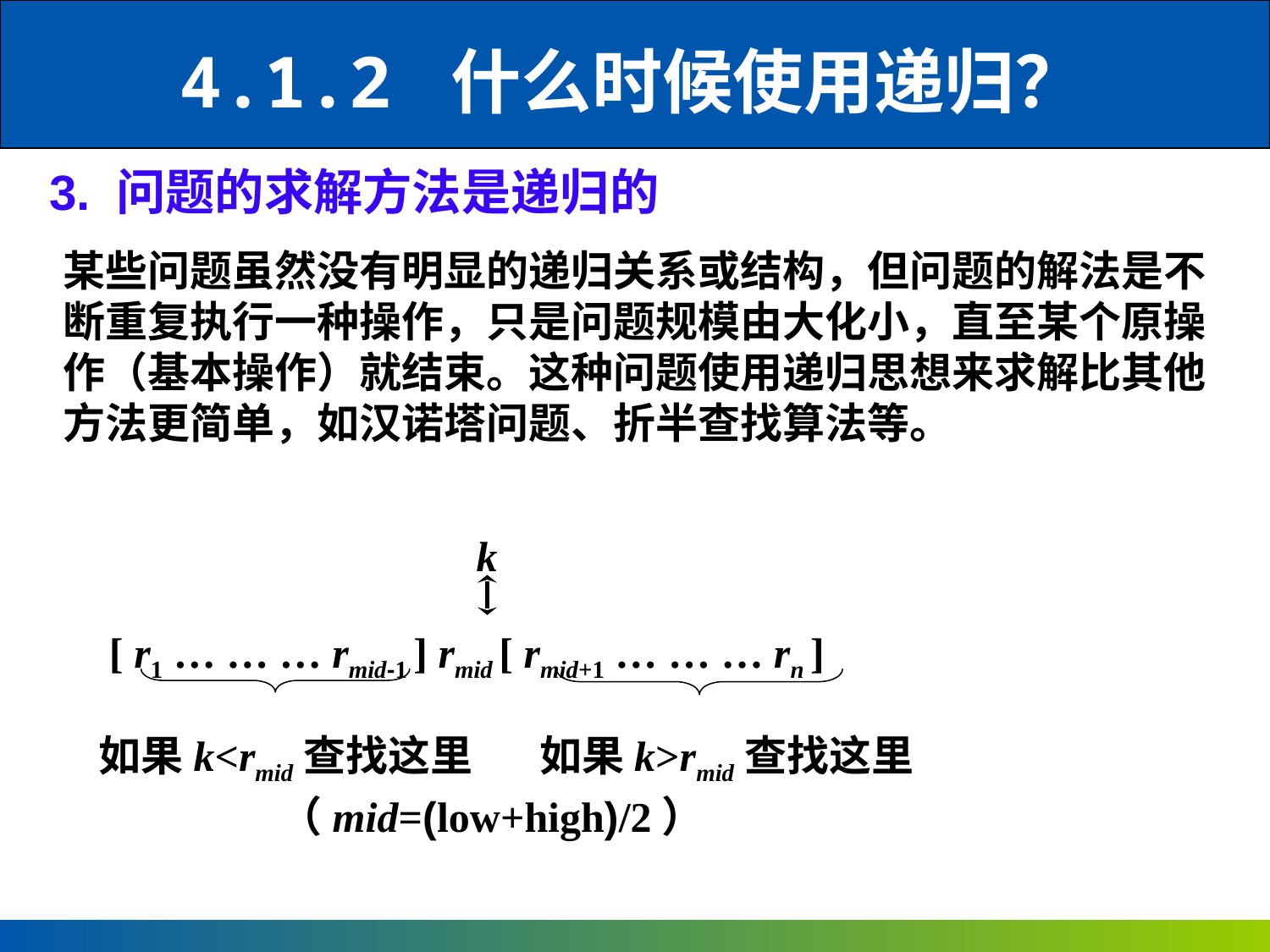

# 4.1.2 什么时候使用递归？
3. 问题的求解方法是递归的
某些问题虽然没有明显的递归关系或结构，但问题的解法是不断重复执行一种操作，只是问题规模由大化小，直至某个原操作（基本操作）就结束。这种问题使用递归思想来求解比其他方法更简单，如汉诺塔问题、折半查找算法等。

k

 [ r1 … … … rmid-1 ] rmid [ rmid+1 … … … rn ]

如果k<rmid查找这里       如果k>rmid查找这里

（mid=(low+high)/2）